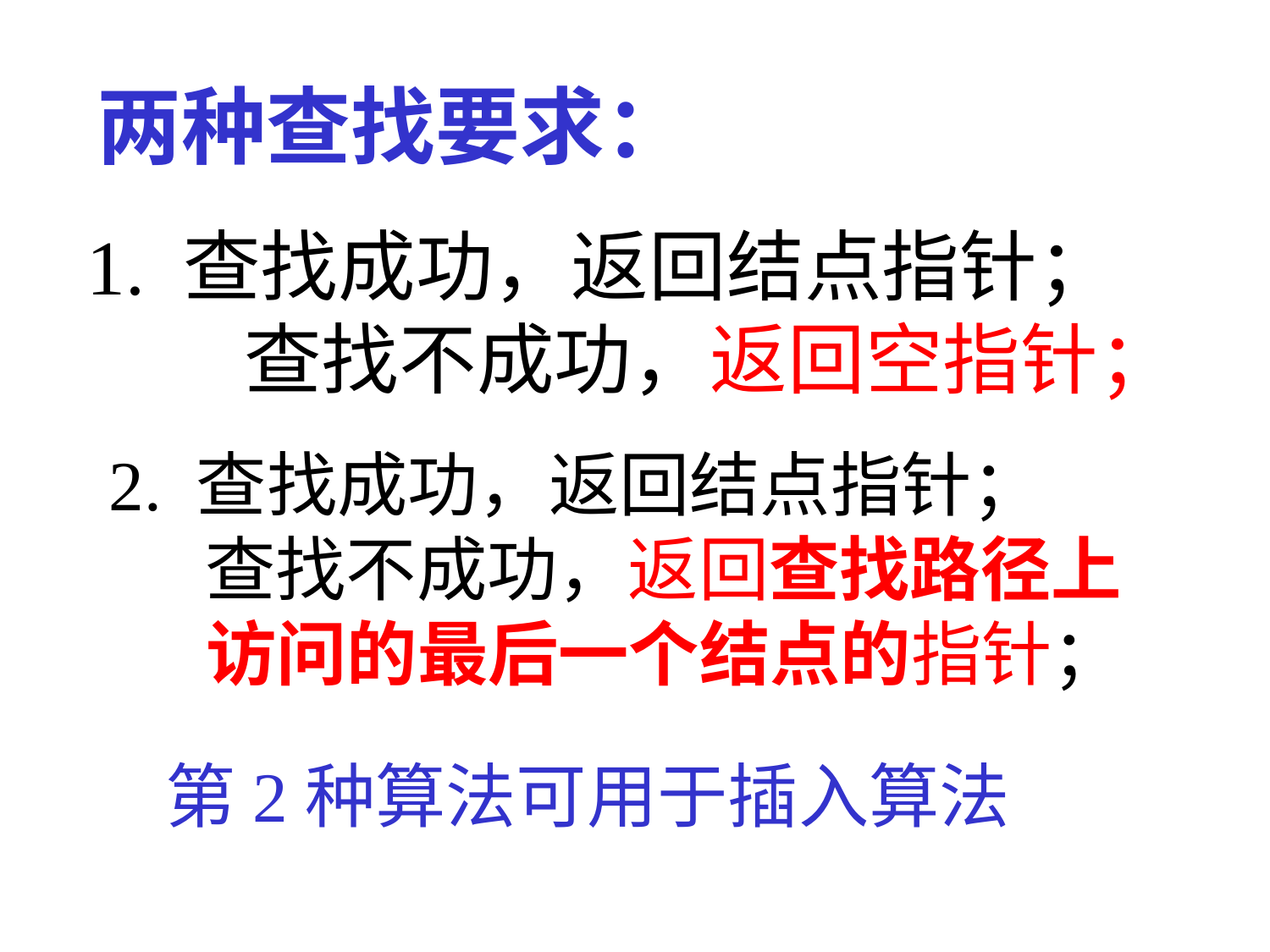

两种查找要求：
1. 查找成功，返回结点指针；
        查找不成功，返回空指针；
2. 查找成功，返回结点指针；
     查找不成功，返回查找路径上
     访问的最后一个结点的指针；
第2种算法可用于插入算法